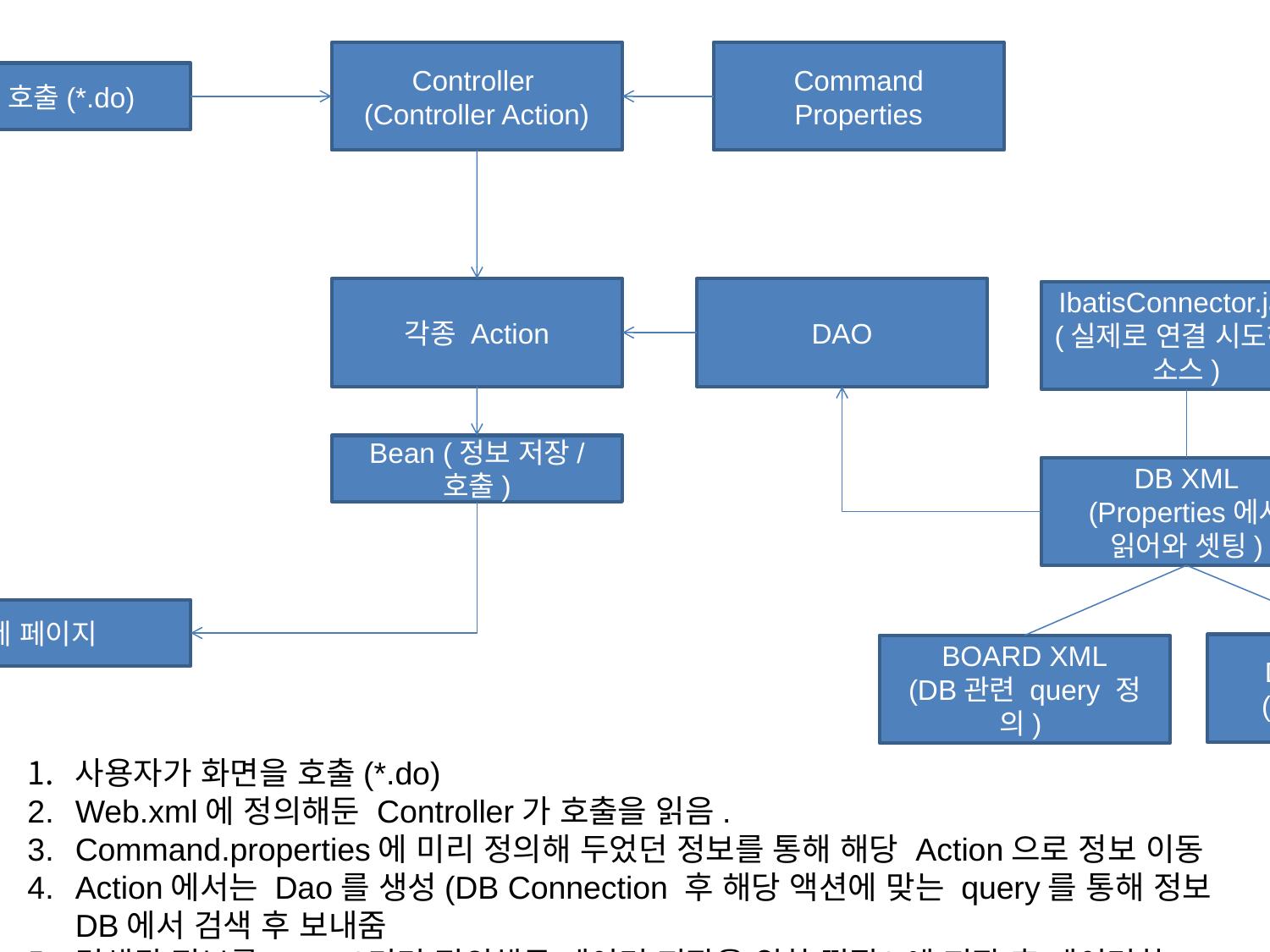

Controller
(Controller Action)
Command Properties
사용자 호출(*.do)
각종 Action
DAO
IbatisConnector.java
(실제로 연결 시도하는 소스)
DB XML
(Properties에서 읽어와 셋팅)
DB Properties
(DB 접속정보)
BOARD XML
(DB관련 query 정의)
Bean (정보 저장/ 호출)
실제 페이지
사용자가 화면을 호출(*.do)
Web.xml에 정의해둔 Controller가 호출을 읽음.
Command.properties에 미리 정의해 두었던 정보를 통해 해당 Action으로 정보 이동
Action에서는 Dao를 생성(DB Connection 후 해당 액션에 맞는 query를 통해 정보 DB에서 검색 후 보내줌
검색된 정보를 Bean(미리 정의해둔 데이터 저장을 위한 껍질)에 저장 후 데이터화 함께 정의된 페이지에 실어서 보여줌.